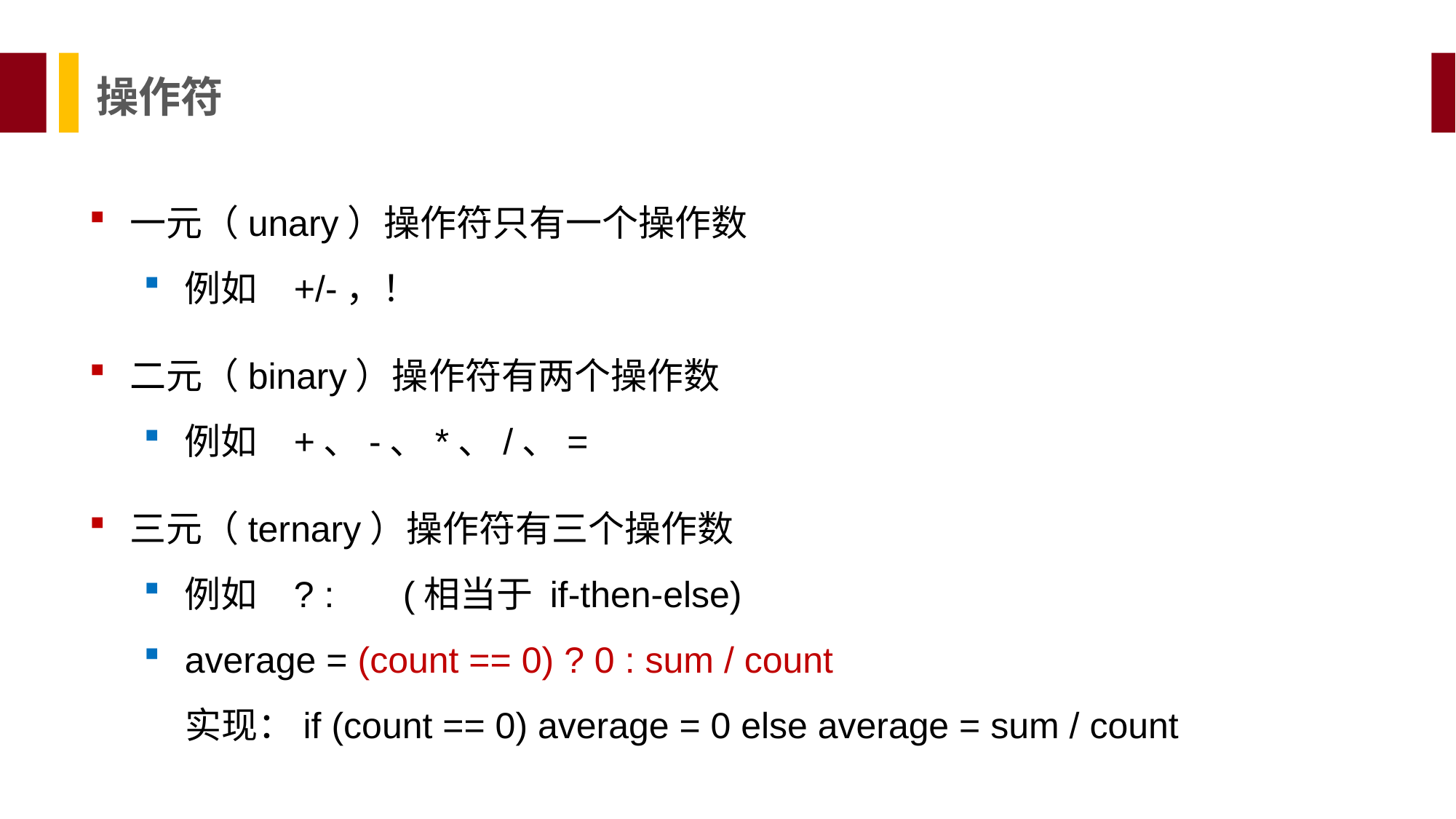

操作符
一元（unary）操作符只有一个操作数
例如	+/-，！
二元（binary）操作符有两个操作数
例如	+、-、*、/、=
三元（ternary）操作符有三个操作数
例如	? : 	(相当于 if-then-else)
average = (count == 0) ? 0 : sum / count
    实现：if (count == 0) average = 0 else average = sum / count